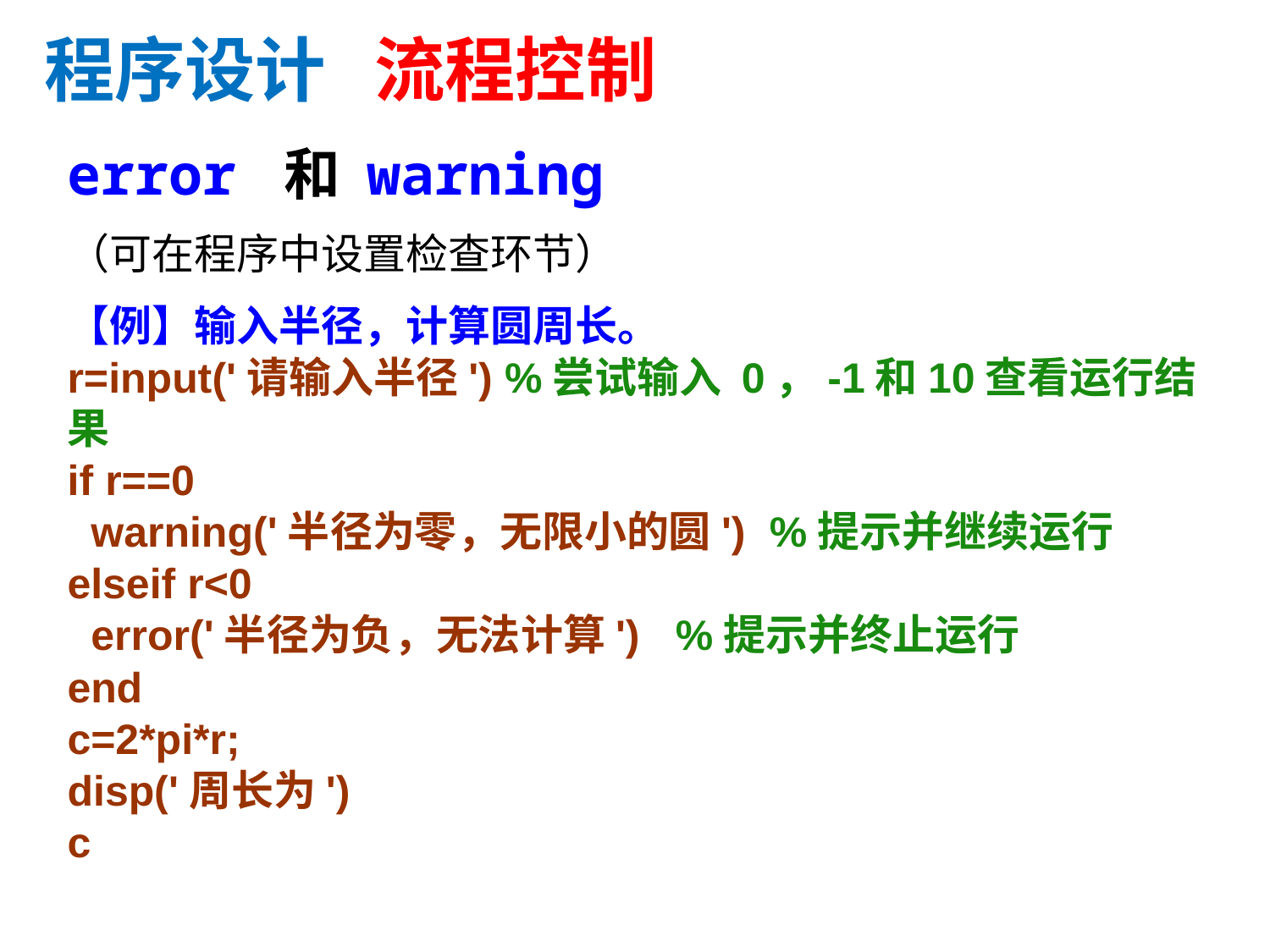

程序设计   流程控制
error 和 warning
（可在程序中设置检查环节）
【例】输入半径，计算圆周长。
r=input('请输入半径') %尝试输入 0，-1和10查看运行结果
if r==0
  warning('半径为零，无限小的圆')  %提示并继续运行
elseif r<0
  error('半径为负，无法计算')   %提示并终止运行
end
c=2*pi*r;
disp('周长为')
c